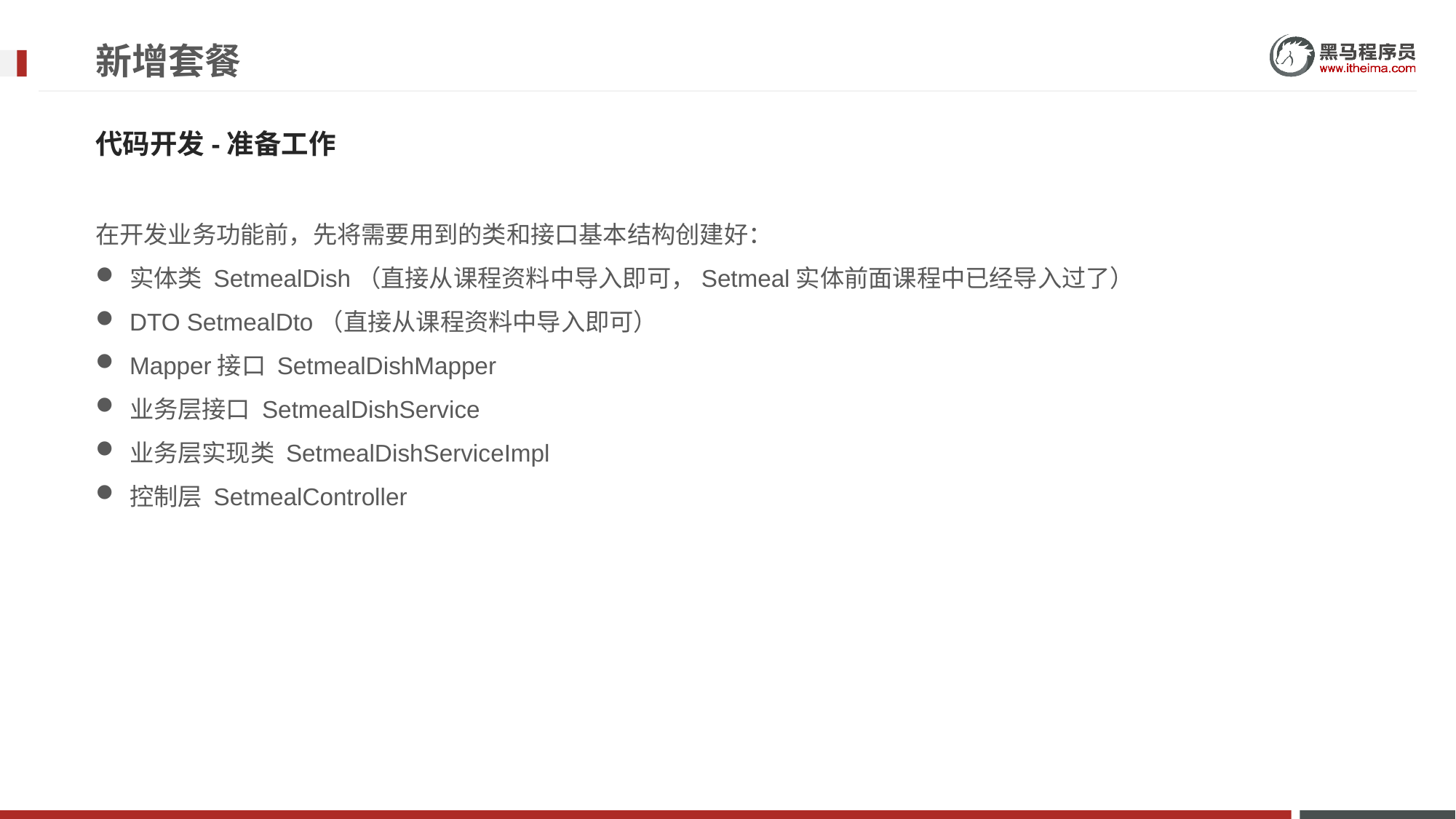

# 新增套餐
代码开发-准备工作
在开发业务功能前，先将需要用到的类和接口基本结构创建好：
实体类 SetmealDish（直接从课程资料中导入即可，Setmeal实体前面课程中已经导入过了）
DTO SetmealDto（直接从课程资料中导入即可）
Mapper接口 SetmealDishMapper
业务层接口 SetmealDishService
业务层实现类 SetmealDishServiceImpl
控制层 SetmealController